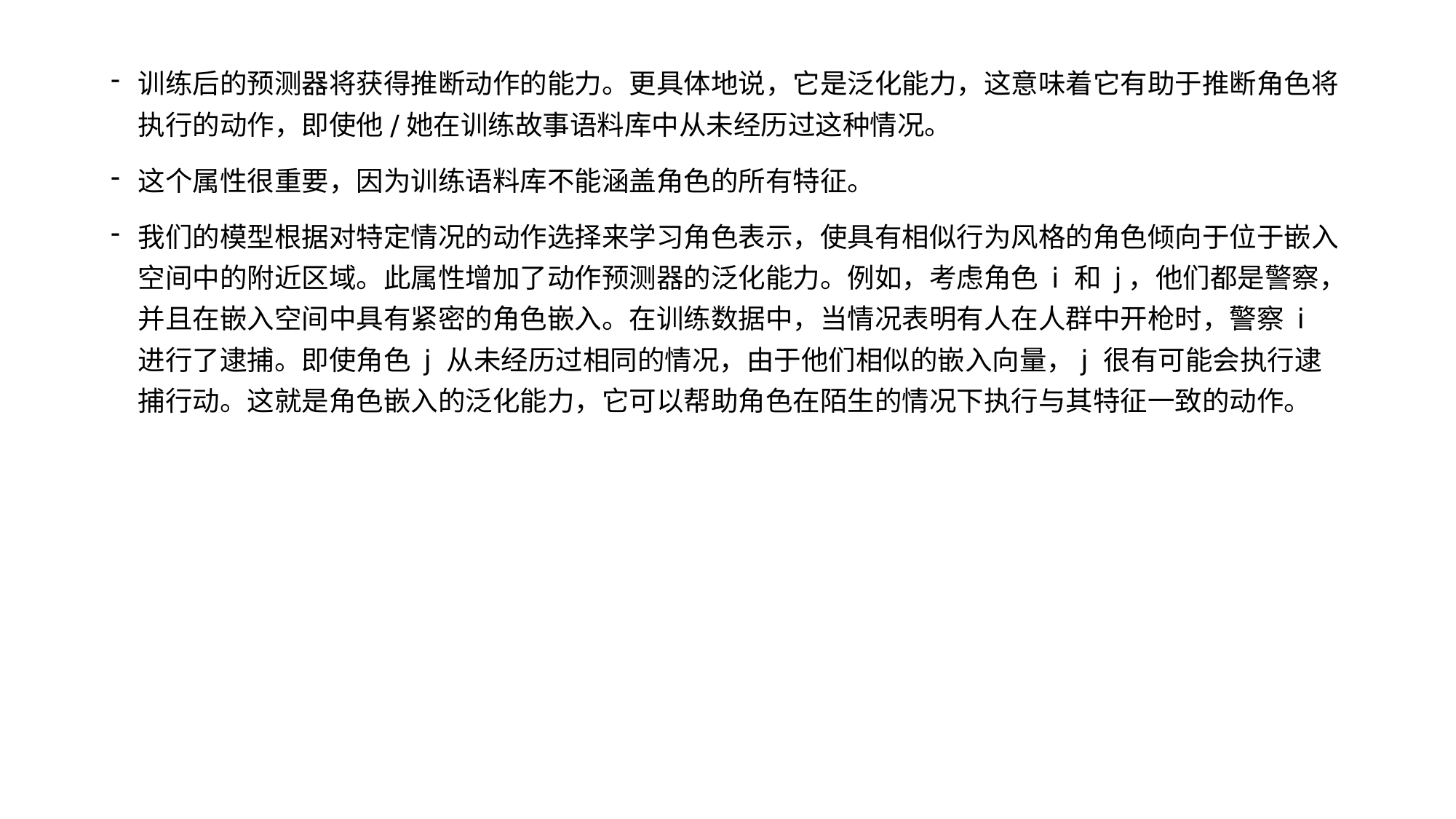

#
训练后的预测器将获得推断动作的能力。更具体地说，它是泛化能力，这意味着它有助于推断角色将执行的动作，即使他/她在训练故事语料库中从未经历过这种情况。
这个属性很重要，因为训练语料库不能涵盖角色的所有特征。
我们的模型根据对特定情况的动作选择来学习角色表示，使具有相似行为风格的角色倾向于位于嵌入空间中的附近区域。此属性增加了动作预测器的泛化能力。例如，考虑角色 i 和 j，他们都是警察，并且在嵌入空间中具有紧密的角色嵌入。在训练数据中，当情况表明有人在人群中开枪时，警察 i 进行了逮捕。即使角色 j 从未经历过相同的情况，由于他们相似的嵌入向量，j 很有可能会执行逮捕行动。这就是角色嵌入的泛化能力，它可以帮助角色在陌生的情况下执行与其特征一致的动作。